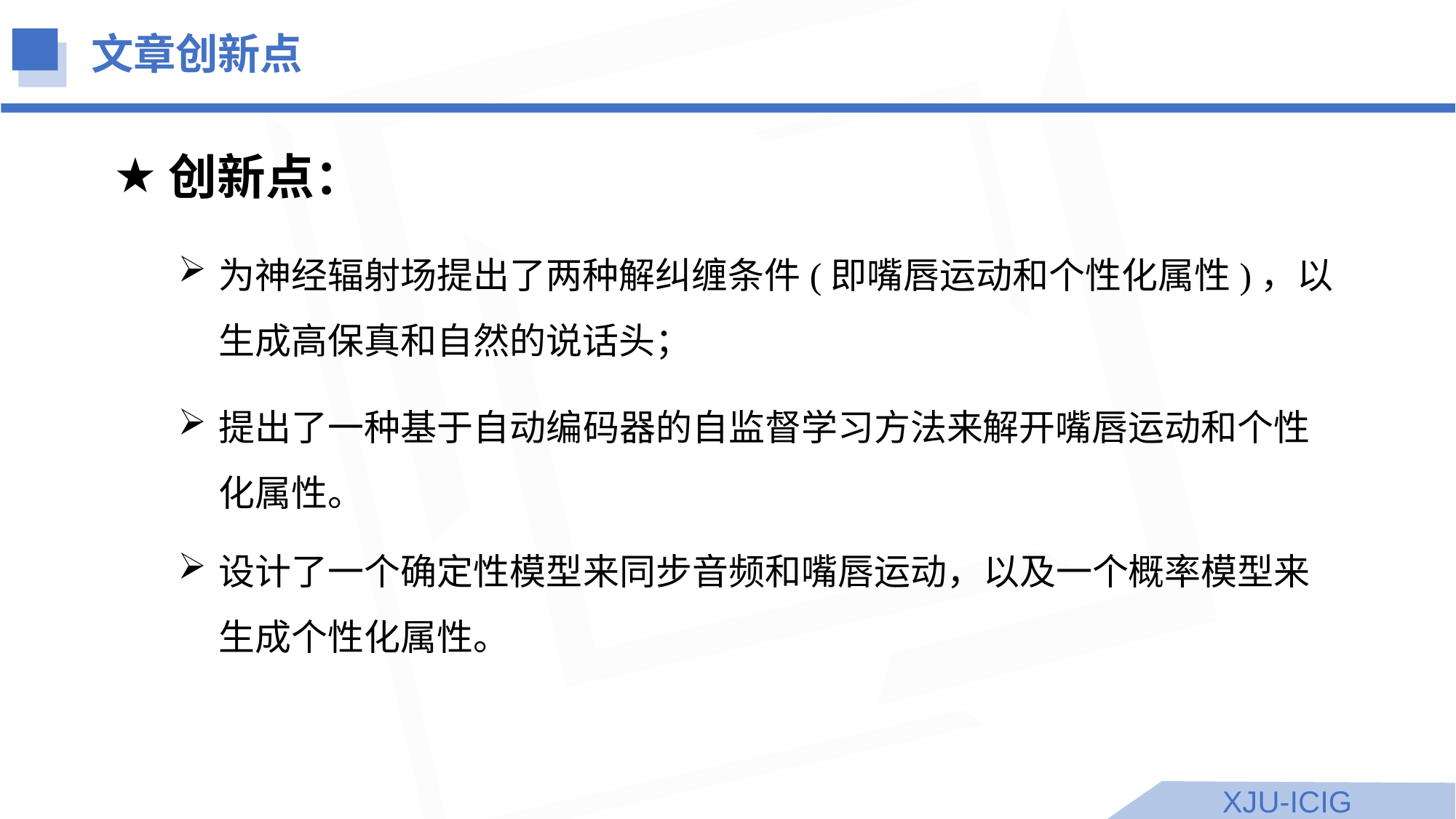

文章创新点

创新点：
为神经辐射场提出了两种解纠缠条件(即嘴唇运动和个性化属性)，以生成高保真和自然的说话头；
提出了一种基于自动编码器的自监督学习方法来解开嘴唇运动和个性化属性。
设计了一个确定性模型来同步音频和嘴唇运动，以及一个概率模型来生成个性化属性。
XJU-ICIG